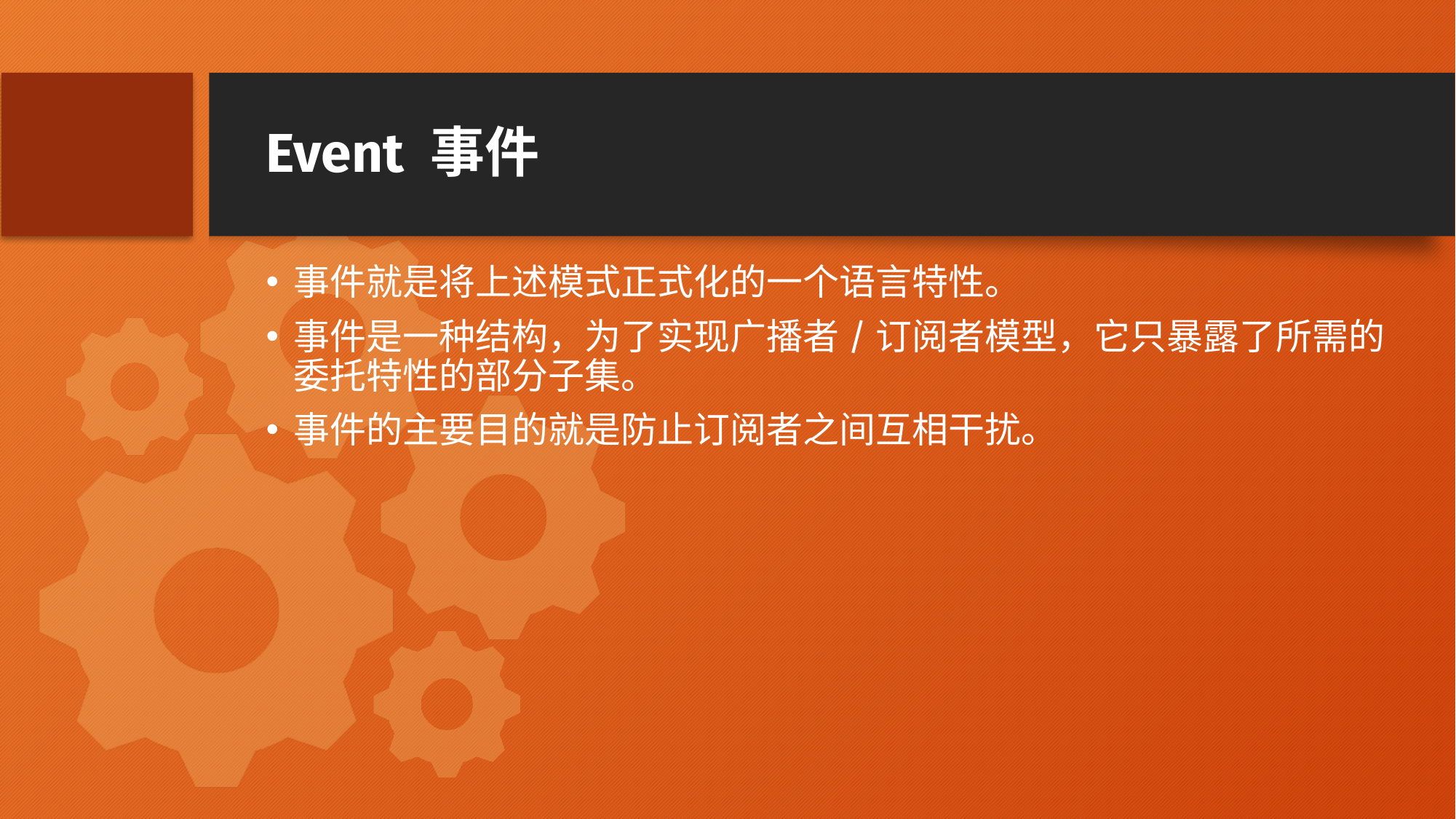

# Event 事件
事件就是将上述模式正式化的一个语言特性。
事件是一种结构，为了实现广播者/订阅者模型，它只暴露了所需的委托特性的部分子集。
事件的主要目的就是防止订阅者之间互相干扰。